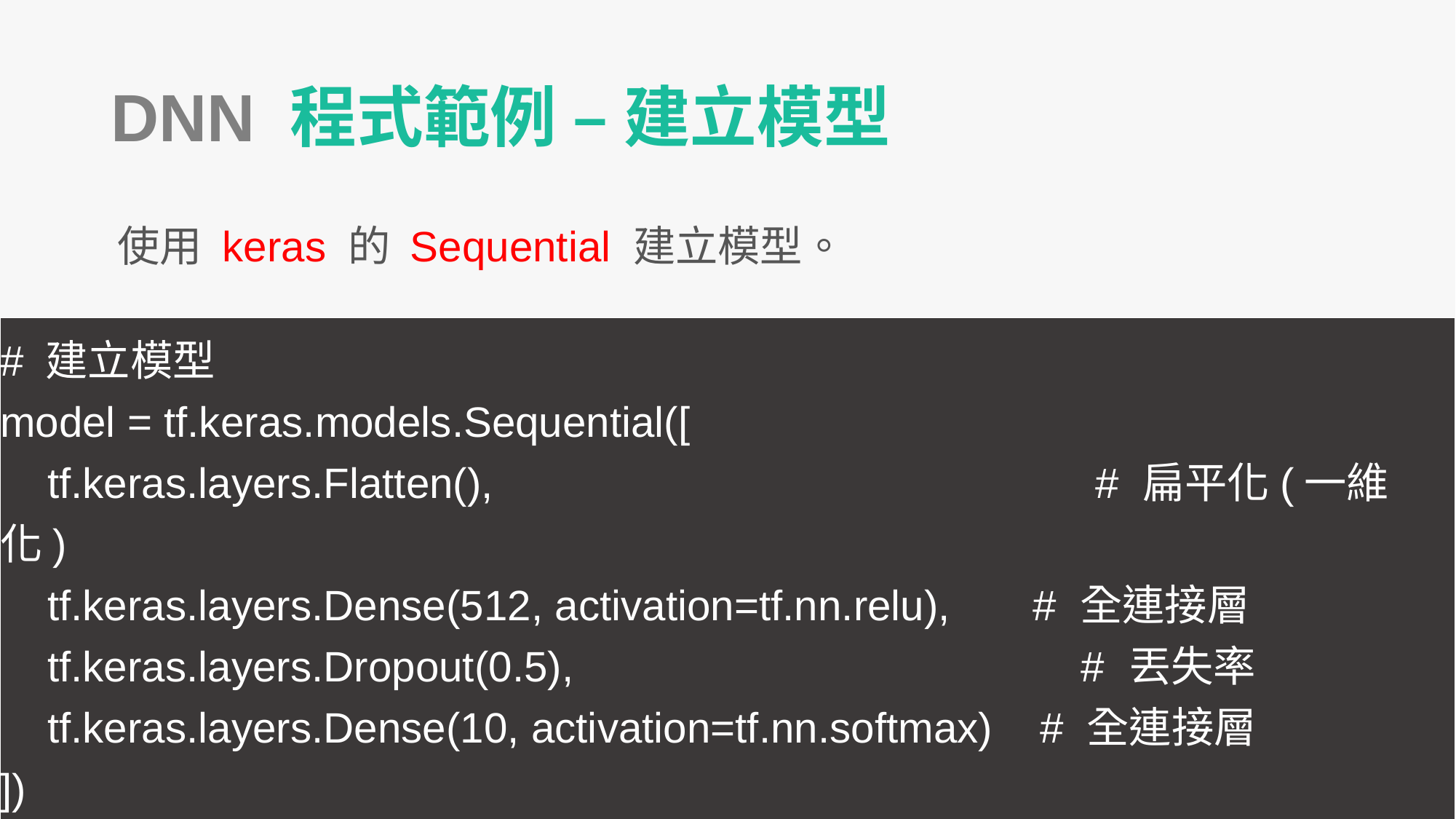

DNN 程式範例 – 建立模型
使用 keras 的 Sequential 建立模型。
# 建立模型
model = tf.keras.models.Sequential([
    tf.keras.layers.Flatten(),                                                   # 扁平化(一維化)
    tf.keras.layers.Dense(512, activation=tf.nn.relu),       # 全連接層
    tf.keras.layers.Dropout(0.5),                                           # 丟失率
    tf.keras.layers.Dense(10, activation=tf.nn.softmax)    # 全連接層
])